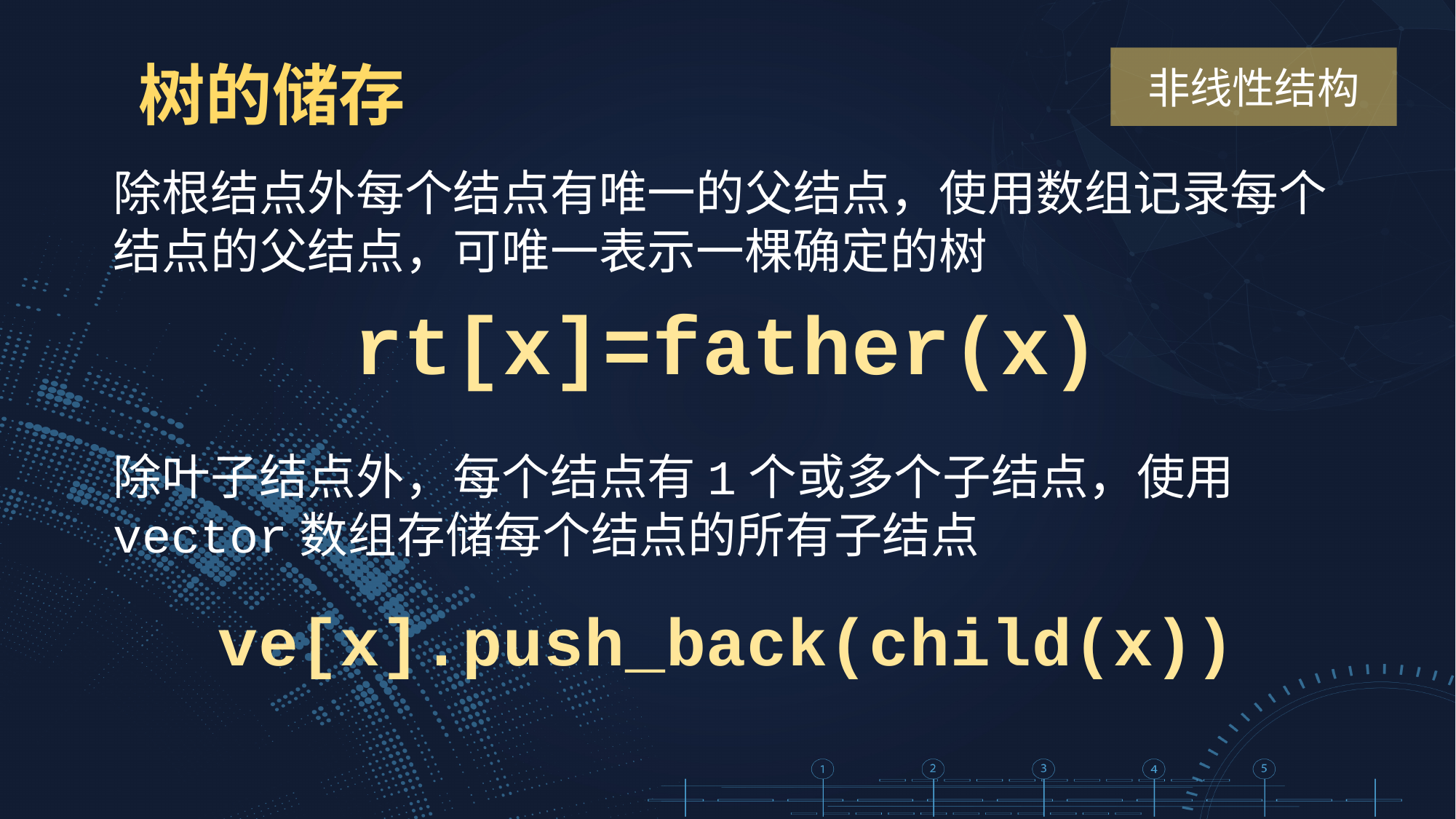

树的储存
非线性结构
除根结点外每个结点有唯一的父结点，使用数组记录每个结点的父结点，可唯一表示一棵确定的树
rt[x]=father(x)
除叶子结点外，每个结点有1个或多个子结点，使用vector数组存储每个结点的所有子结点
ve[x].push_back(child(x))